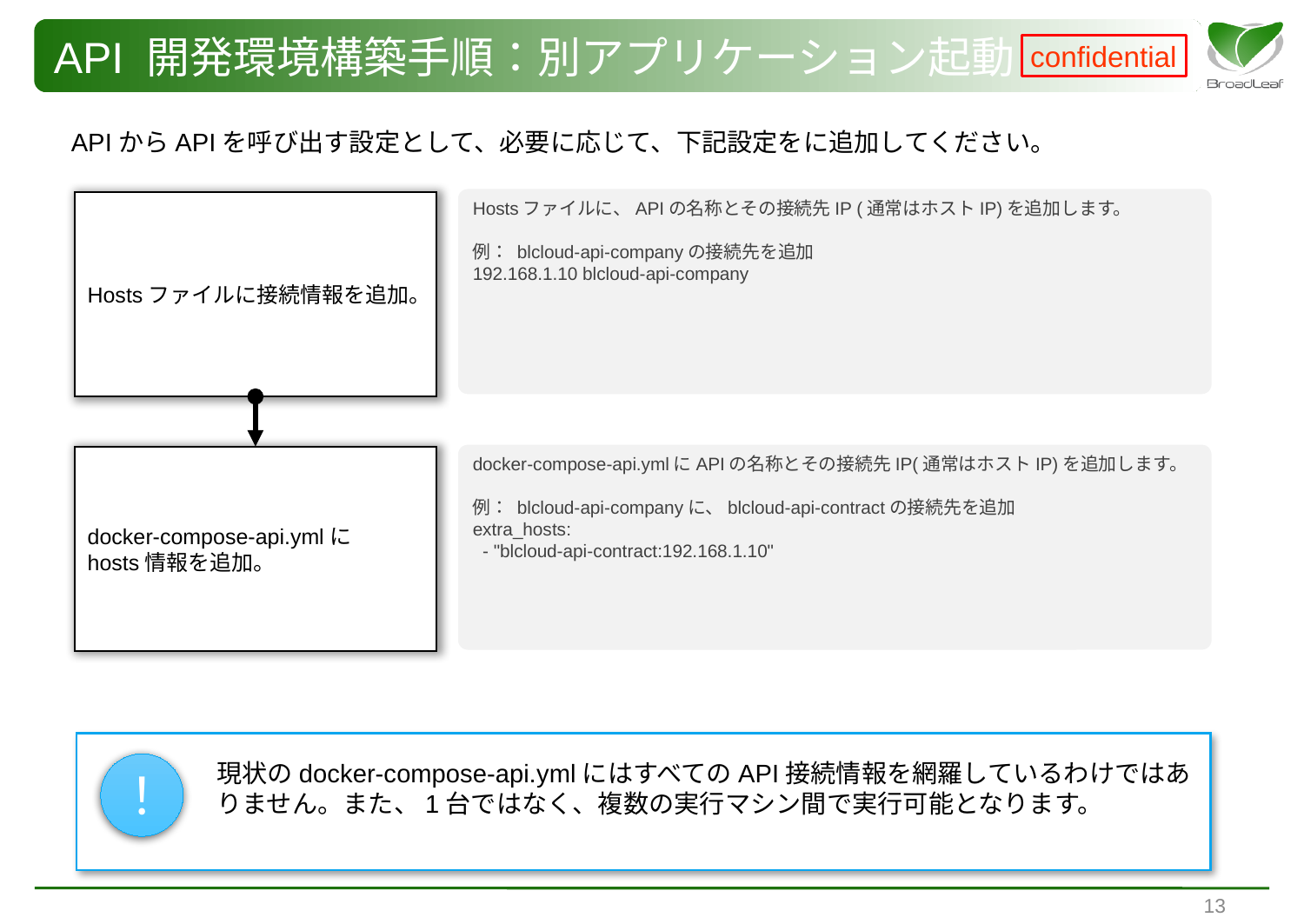

# API 開発環境構築手順：別アプリケーション起動
APIからAPIを呼び出す設定として、必要に応じて、下記設定をに追加してください。
Hostsファイルに、APIの名称とその接続先IP (通常はホストIP)を追加します。

例： blcloud-api-companyの接続先を追加
192.168.1.10 blcloud-api-company
Hostsファイルに接続情報を追加。
docker-compose-api.ymlにAPIの名称とその接続先IP(通常はホストIP)を追加します。

例： blcloud-api-companyに、blcloud-api-contractの接続先を追加
extra_hosts:
  - "blcloud-api-contract:192.168.1.10"
docker-compose-api.ymlに
hosts情報を追加。

現状のdocker-compose-api.ymlにはすべてのAPI接続情報を網羅しているわけではありません。また、1台ではなく、複数の実行マシン間で実行可能となります。
！
13